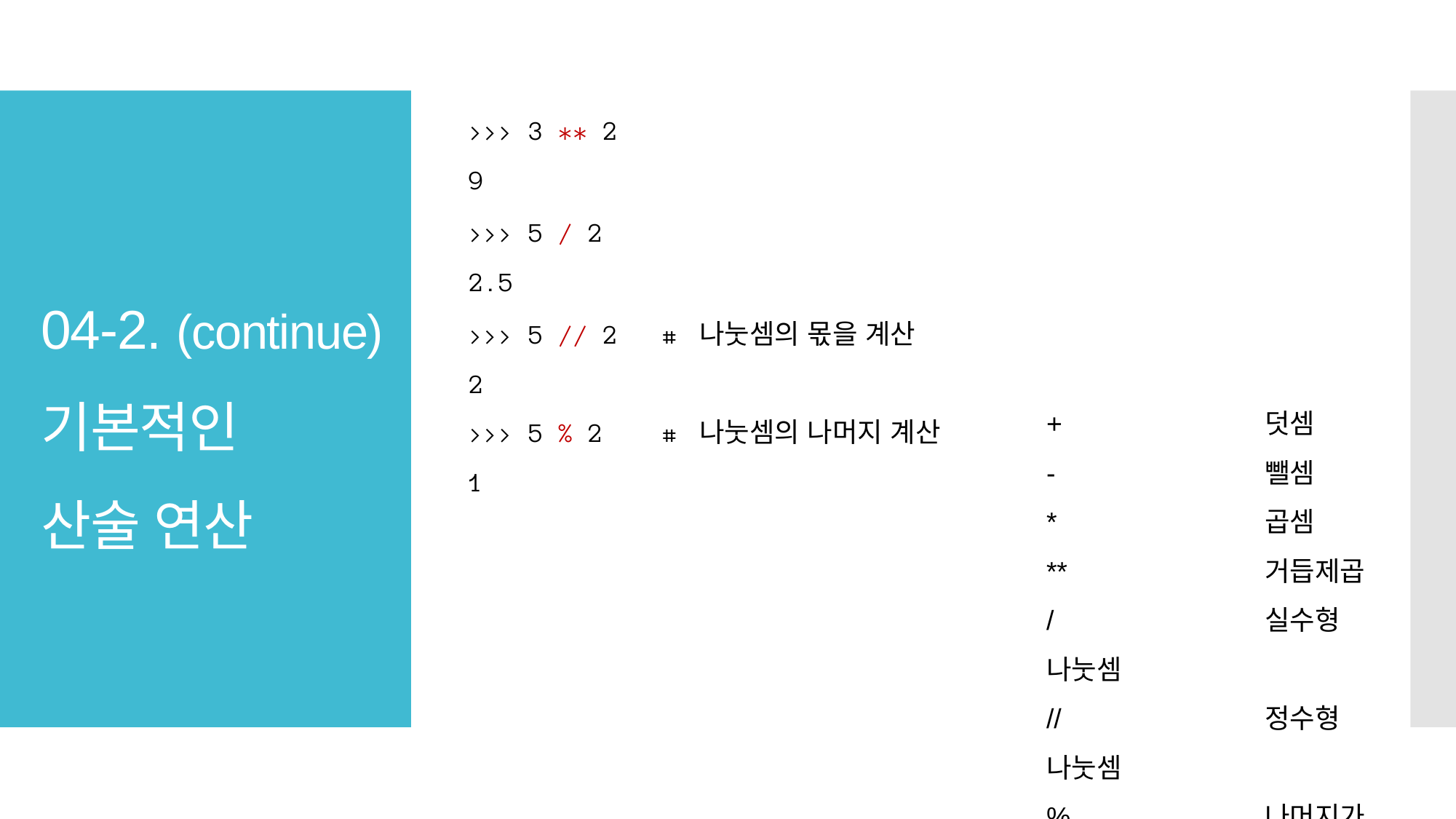

>>> 3 ** 2
9
# 04-2. (continue) 기본적인 산술 연산
>>> 5 / 2
2.5
>>> 5 // 2   # 나눗셈의 몫을 계산
2
>>> 5 % 2    # 나눗셈의 나머지 계산
1
+ 		덧셈
- 		뺄셈
* 		곱셈
** 		거듭제곱
/ 		실수형 나눗셈
// 		정수형 나눗셈
% 		나머지가 얼마?